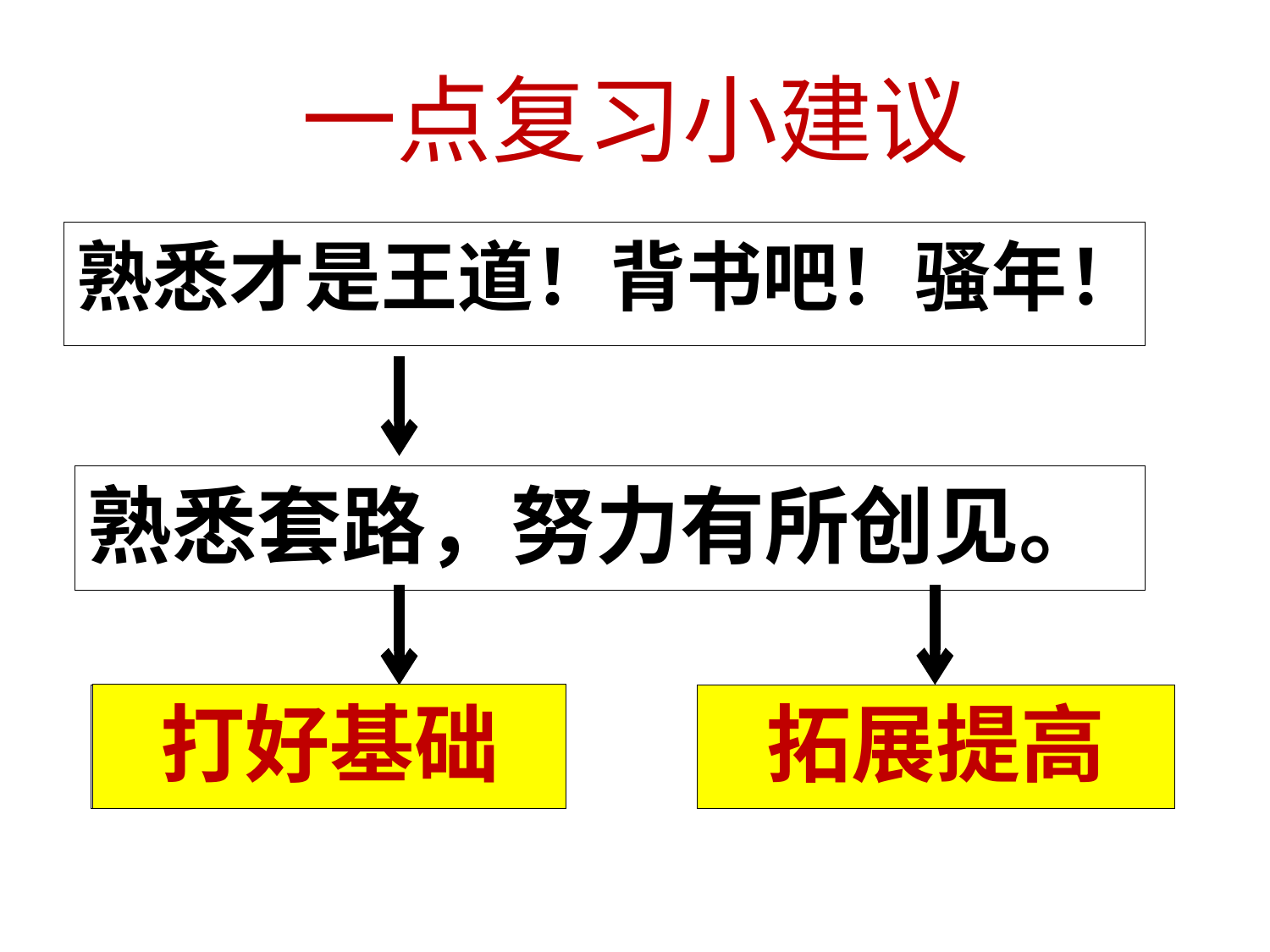

# 一点复习小建议
熟悉才是王道！背书吧！骚年！
熟悉套路，努力有所创见。
打好基础
先把书读薄
再把书读厚
拓展提高